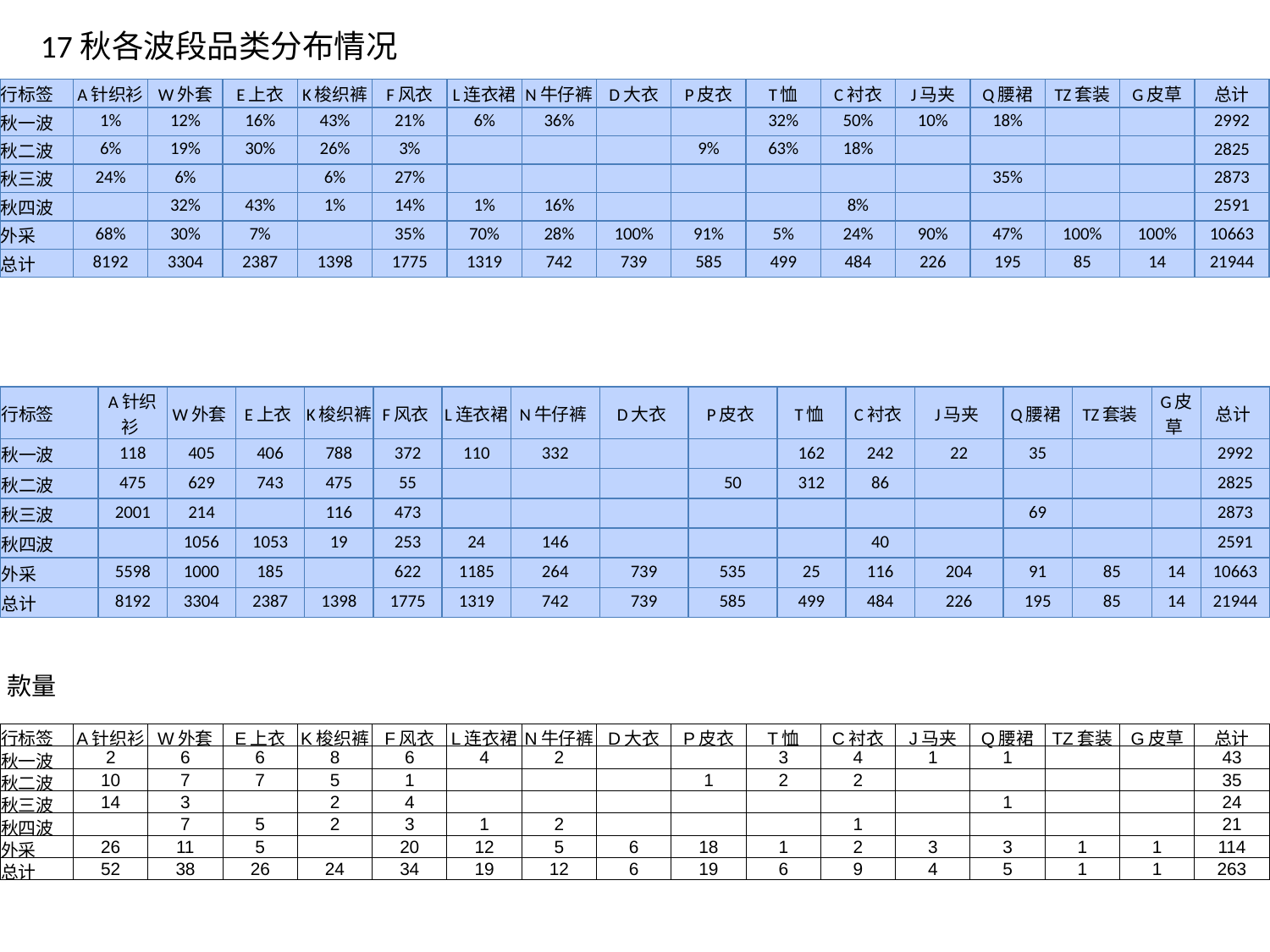

17秋各波段品类分布情况
| 行标签 | A针织衫 | W外套 | E上衣 | K梭织裤 | F风衣 | L连衣裙 | N牛仔裤 | D大衣 | P皮衣 | T恤 | C衬衣 | J马夹 | Q腰裙 | TZ套装 | G皮草 | 总计 |
| --- | --- | --- | --- | --- | --- | --- | --- | --- | --- | --- | --- | --- | --- | --- | --- | --- |
| 秋一波 | 1% | 12% | 16% | 43% | 21% | 6% | 36% |  |  | 32% | 50% | 10% | 18% |  |  | 2992 |
| 秋二波 | 6% | 19% | 30% | 26% | 3% |  |  |  | 9% | 63% | 18% |  |  |  |  | 2825 |
| 秋三波 | 24% | 6% |  | 6% | 27% |  |  |  |  |  |  |  | 35% |  |  | 2873 |
| 秋四波 |  | 32% | 43% | 1% | 14% | 1% | 16% |  |  |  | 8% |  |  |  |  | 2591 |
| 外采 | 68% | 30% | 7% |  | 35% | 70% | 28% | 100% | 91% | 5% | 24% | 90% | 47% | 100% | 100% | 10663 |
| 总计 | 8192 | 3304 | 2387 | 1398 | 1775 | 1319 | 742 | 739 | 585 | 499 | 484 | 226 | 195 | 85 | 14 | 21944 |
| 行标签 | A针织衫 | W外套 | E上衣 | K梭织裤 | F风衣 | L连衣裙 | N牛仔裤 | D大衣 | P皮衣 | T恤 | C衬衣 | J马夹 | Q腰裙 | TZ套装 | G皮草 | 总计 |
| --- | --- | --- | --- | --- | --- | --- | --- | --- | --- | --- | --- | --- | --- | --- | --- | --- |
| 秋一波 | 118 | 405 | 406 | 788 | 372 | 110 | 332 |  |  | 162 | 242 | 22 | 35 |  |  | 2992 |
| 秋二波 | 475 | 629 | 743 | 475 | 55 |  |  |  | 50 | 312 | 86 |  |  |  |  | 2825 |
| 秋三波 | 2001 | 214 |  | 116 | 473 |  |  |  |  |  |  |  | 69 |  |  | 2873 |
| 秋四波 |  | 1056 | 1053 | 19 | 253 | 24 | 146 |  |  |  | 40 |  |  |  |  | 2591 |
| 外采 | 5598 | 1000 | 185 |  | 622 | 1185 | 264 | 739 | 535 | 25 | 116 | 204 | 91 | 85 | 14 | 10663 |
| 总计 | 8192 | 3304 | 2387 | 1398 | 1775 | 1319 | 742 | 739 | 585 | 499 | 484 | 226 | 195 | 85 | 14 | 21944 |
款量
| 行标签 | A针织衫 | W外套 | E上衣 | K梭织裤 | F风衣 | L连衣裙 | N牛仔裤 | D大衣 | P皮衣 | T恤 | C衬衣 | J马夹 | Q腰裙 | TZ套装 | G皮草 | 总计 |
| --- | --- | --- | --- | --- | --- | --- | --- | --- | --- | --- | --- | --- | --- | --- | --- | --- |
| 秋一波 | 2 | 6 | 6 | 8 | 6 | 4 | 2 |  |  | 3 | 4 | 1 | 1 |  |  | 43 |
| 秋二波 | 10 | 7 | 7 | 5 | 1 |  |  |  | 1 | 2 | 2 |  |  |  |  | 35 |
| 秋三波 | 14 | 3 |  | 2 | 4 |  |  |  |  |  |  |  | 1 |  |  | 24 |
| 秋四波 |  | 7 | 5 | 2 | 3 | 1 | 2 |  |  |  | 1 |  |  |  |  | 21 |
| 外采 | 26 | 11 | 5 |  | 20 | 12 | 5 | 6 | 18 | 1 | 2 | 3 | 3 | 1 | 1 | 114 |
| 总计 | 52 | 38 | 26 | 24 | 34 | 19 | 12 | 6 | 19 | 6 | 9 | 4 | 5 | 1 | 1 | 263 |